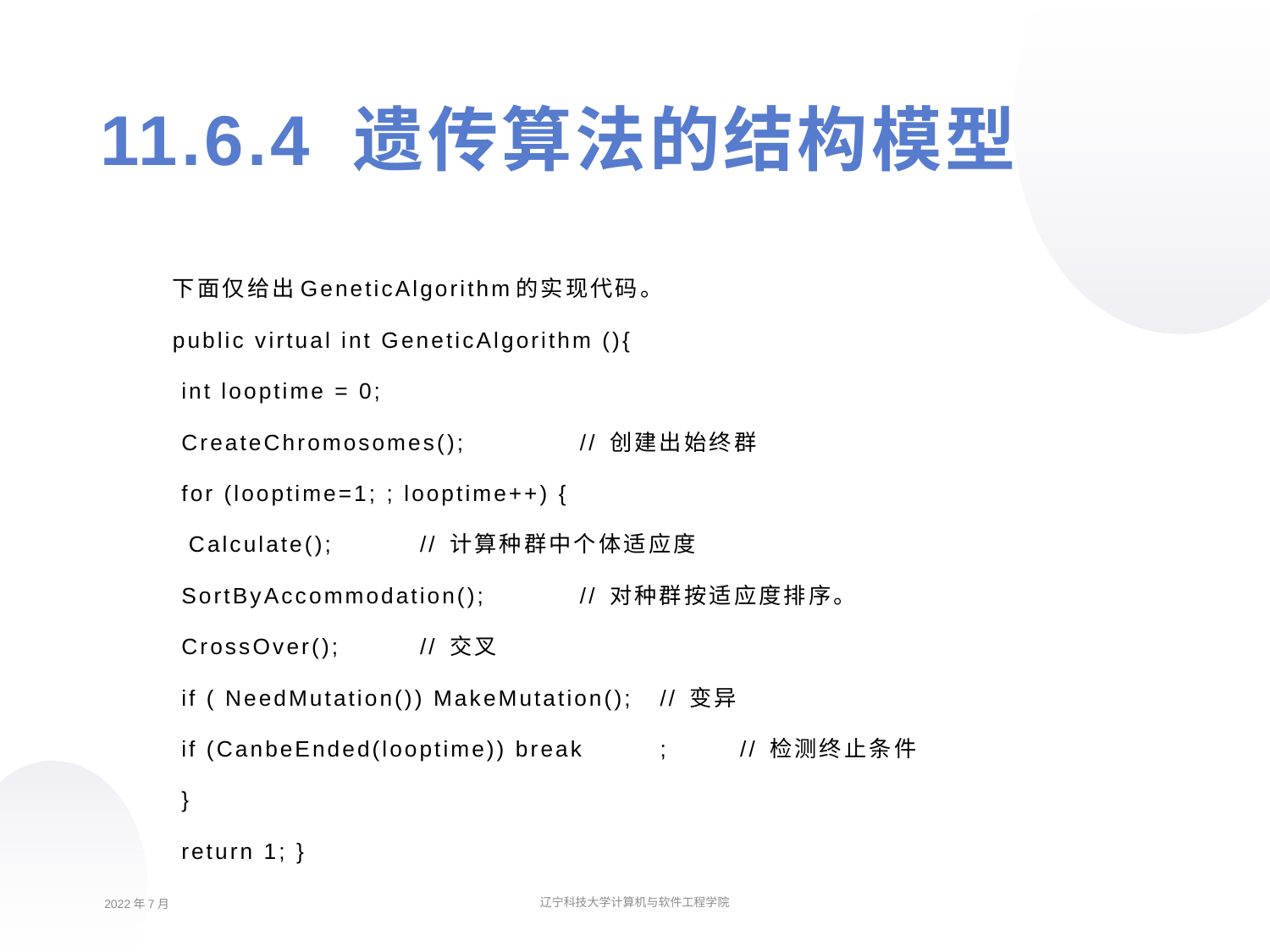

11.6.4 遗传算法的结构模型
下面仅给出GeneticAlgorithm的实现代码。
public virtual int GeneticAlgorithm (){
 int looptime = 0;
 CreateChromosomes(); 		// 创建出始终群
 for (looptime=1; ; looptime++) {
	 Calculate(); 	// 计算种群中个体适应度
 SortByAccommodation(); 		// 对种群按适应度排序。
 CrossOver(); 		// 交叉
 if ( NeedMutation()) MakeMutation(); 		// 变异
 if (CanbeEnded(looptime)) break	;	// 检测终止条件
 }
 return 1; }

2022年7月
辽宁科技大学计算机与软件工程学院
179